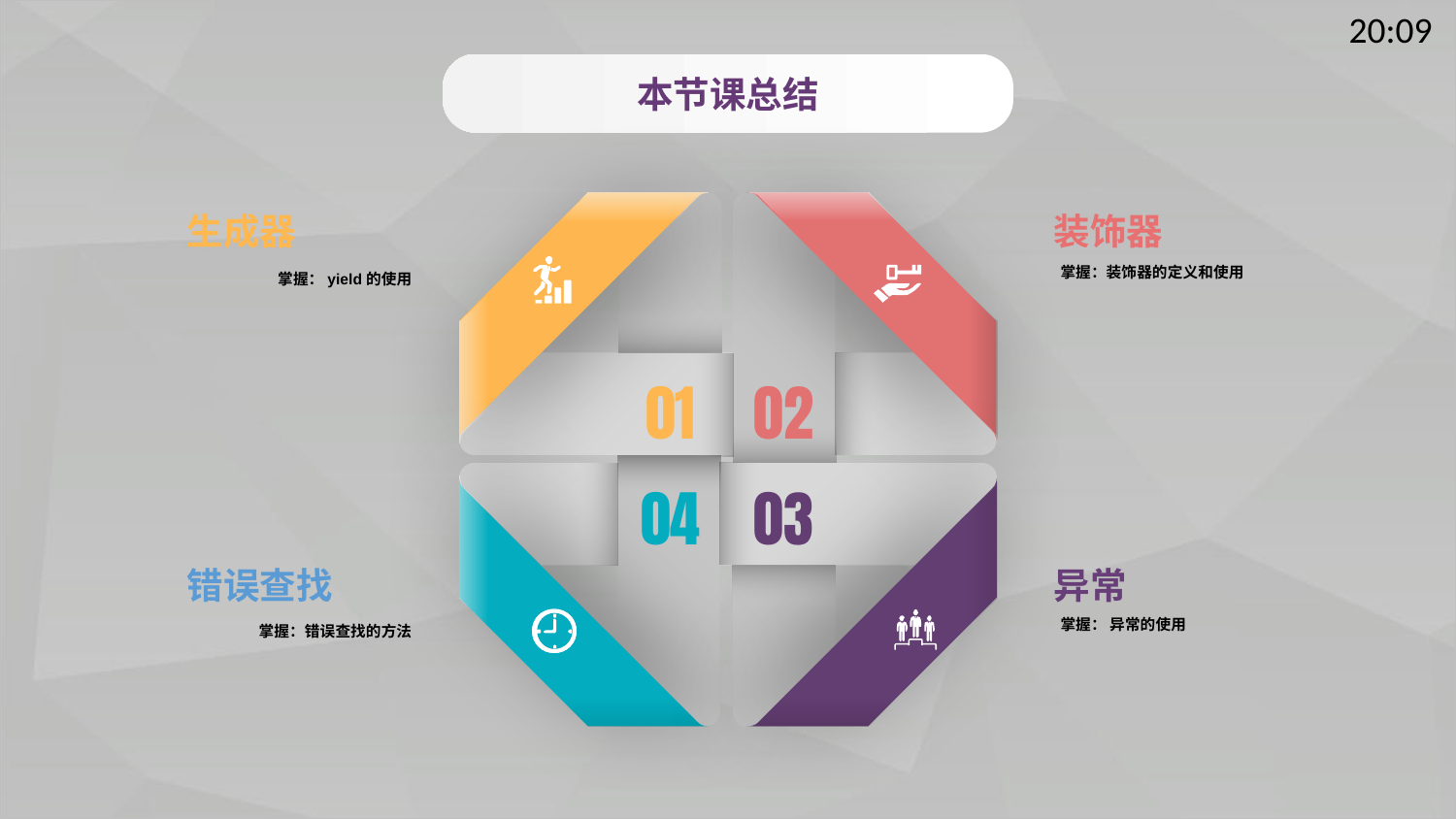

本节课总结

生成器
掌握：yield的使用
装饰器
掌握：装饰器的定义和使用

01
02
04
03
错误查找
掌握：错误查找的方法
异常
掌握： 异常的使用